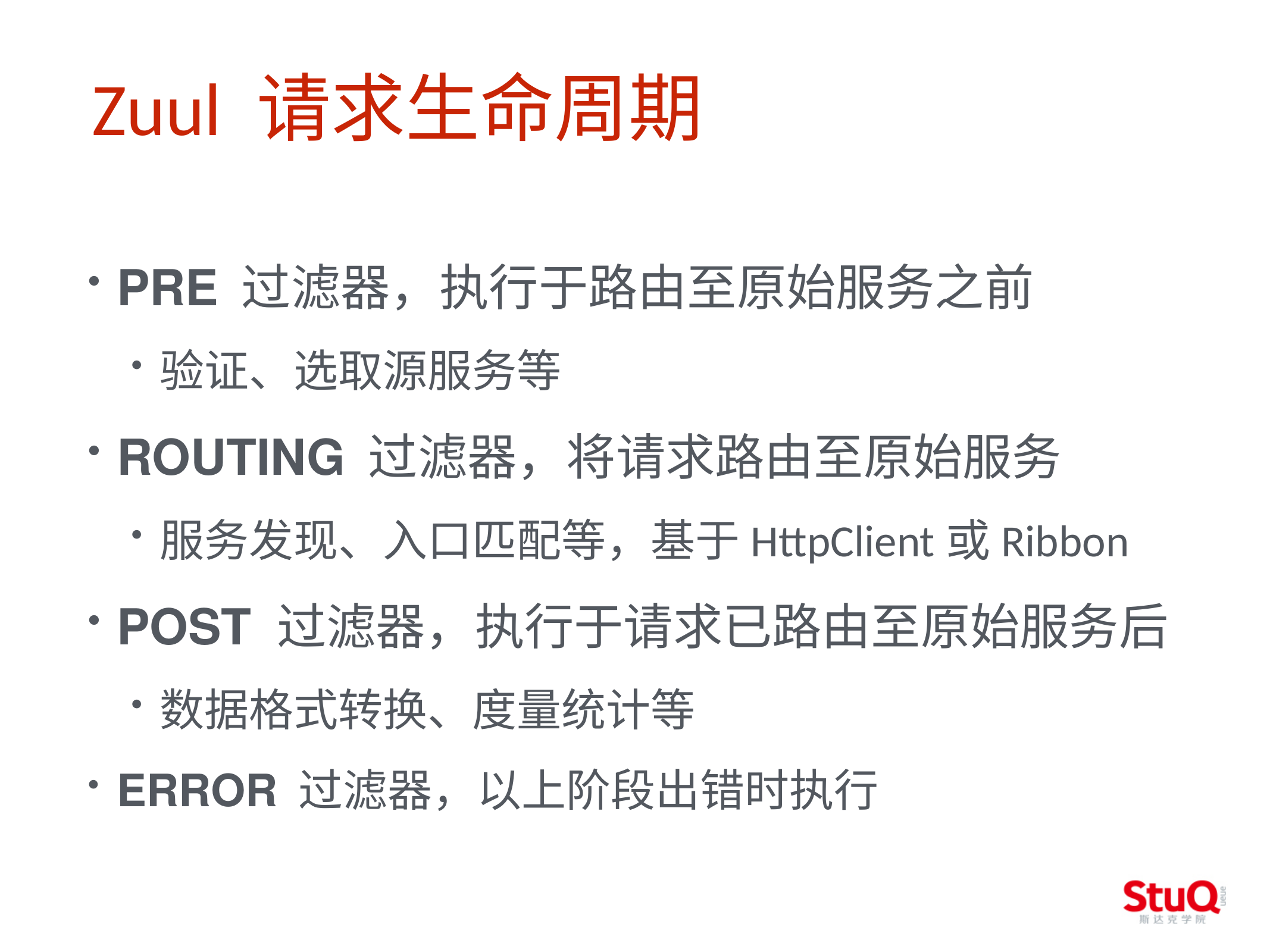

Zuul 请求生命周期
PRE 过滤器，执行于路由至原始服务之前
验证、选取源服务等
ROUTING 过滤器，将请求路由至原始服务
服务发现、入口匹配等，基于HttpClient或Ribbon
POST 过滤器，执行于请求已路由至原始服务后
数据格式转换、度量统计等
ERROR 过滤器，以上阶段出错时执行